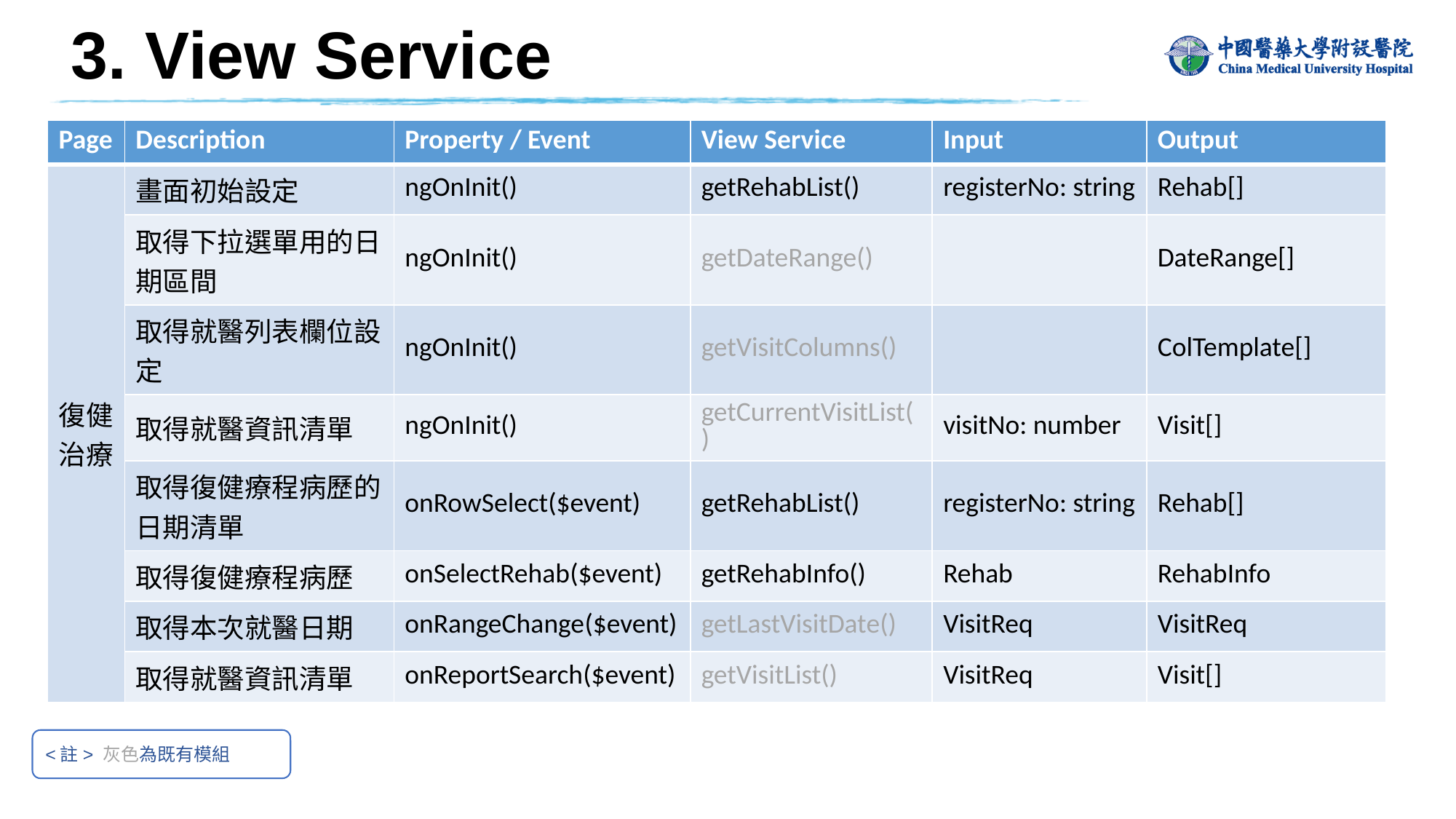

# 3. View Service
| Page | Description | Property / Event | View Service | Input | Output |
| --- | --- | --- | --- | --- | --- |
| 復健治療 | 畫面初始設定 | ngOnInit() | getRehabList() | registerNo: string | Rehab[] |
|  | 取得下拉選單用的日期區間 | ngOnInit() | getDateRange() |  | DateRange[] |
|  | 取得就醫列表欄位設定 | ngOnInit() | getVisitColumns() |  | ColTemplate[] |
|  | 取得就醫資訊清單 | ngOnInit() | getCurrentVisitList() | visitNo: number | Visit[] |
|  | 取得復健療程病歷的日期清單 | onRowSelect($event) | getRehabList() | registerNo: string | Rehab[] |
|  | 取得復健療程病歷 | onSelectRehab($event) | getRehabInfo() | Rehab | RehabInfo |
|  | 取得本次就醫日期 | onRangeChange($event) | getLastVisitDate() | VisitReq | VisitReq |
|  | 取得就醫資訊清單 | onReportSearch($event) | getVisitList() | VisitReq | Visit[] |
<註> 灰色為既有模組